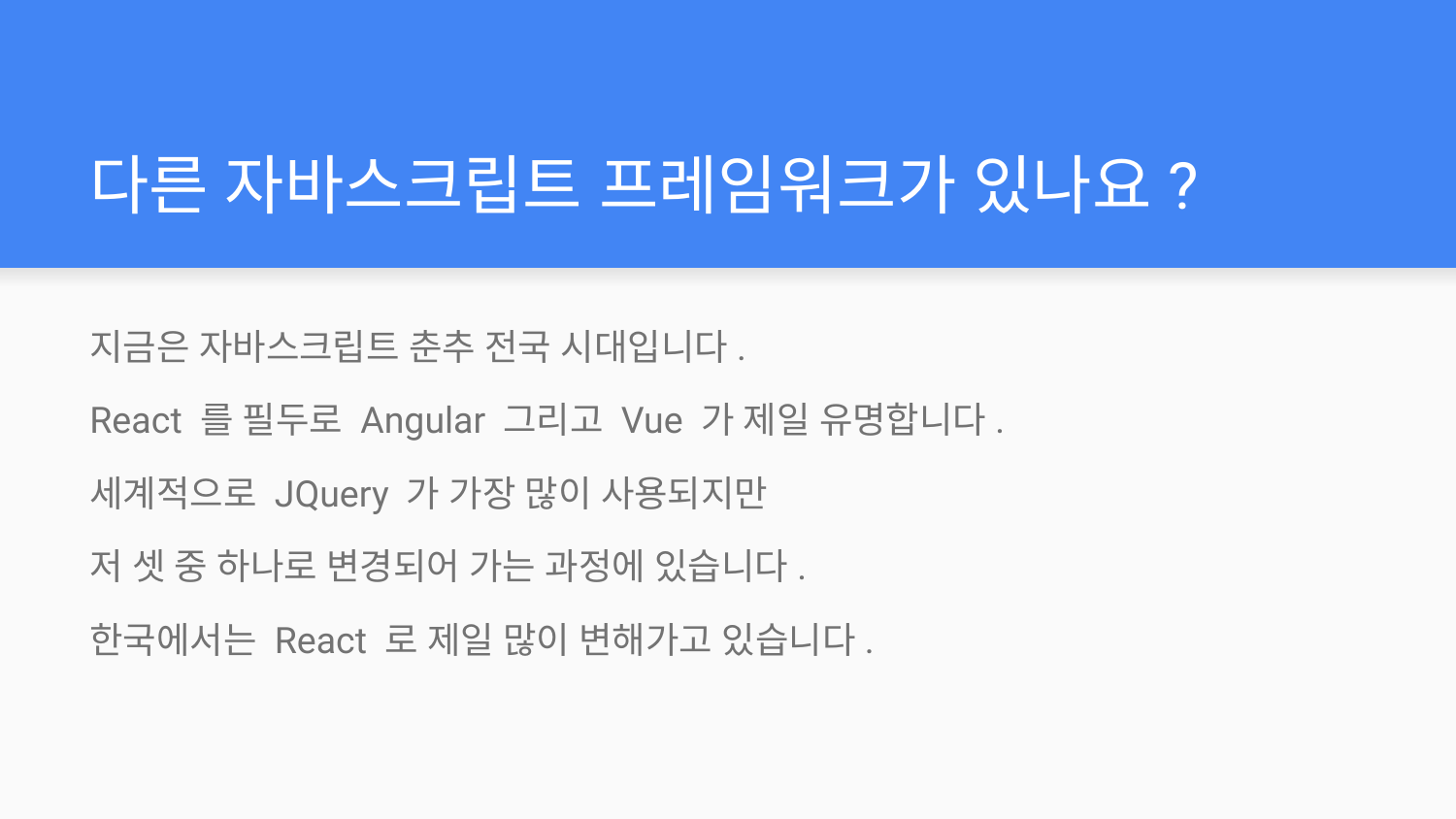

# 다른 자바스크립트 프레임워크가 있나요?
지금은 자바스크립트 춘추 전국 시대입니다.
React 를 필두로 Angular 그리고 Vue 가 제일 유명합니다.
세계적으로 JQuery 가 가장 많이 사용되지만
저 셋 중 하나로 변경되어 가는 과정에 있습니다.
한국에서는 React 로 제일 많이 변해가고 있습니다.